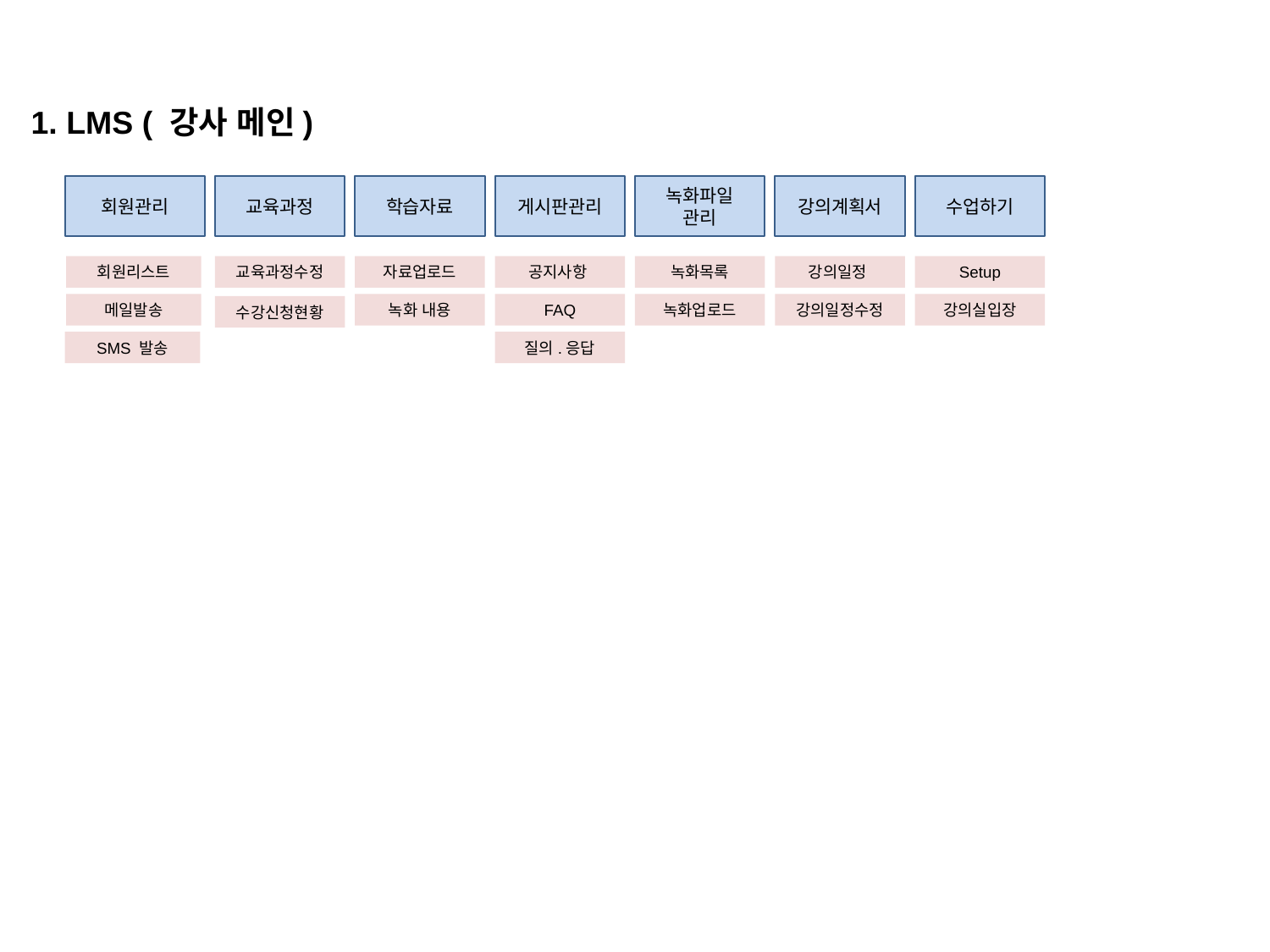

1. LMS ( 강사 메인)
회원관리
교육과정
학습자료
게시판관리
녹화파일
관리
강의계획서
수업하기
회원리스트
교육과정수정
자료업로드
공지사항
녹화목록
강의일정
Setup
메일발송
녹화 내용
FAQ
녹화업로드
강의일정수정
강의실입장
수강신청현황
SMS 발송
질의.응답